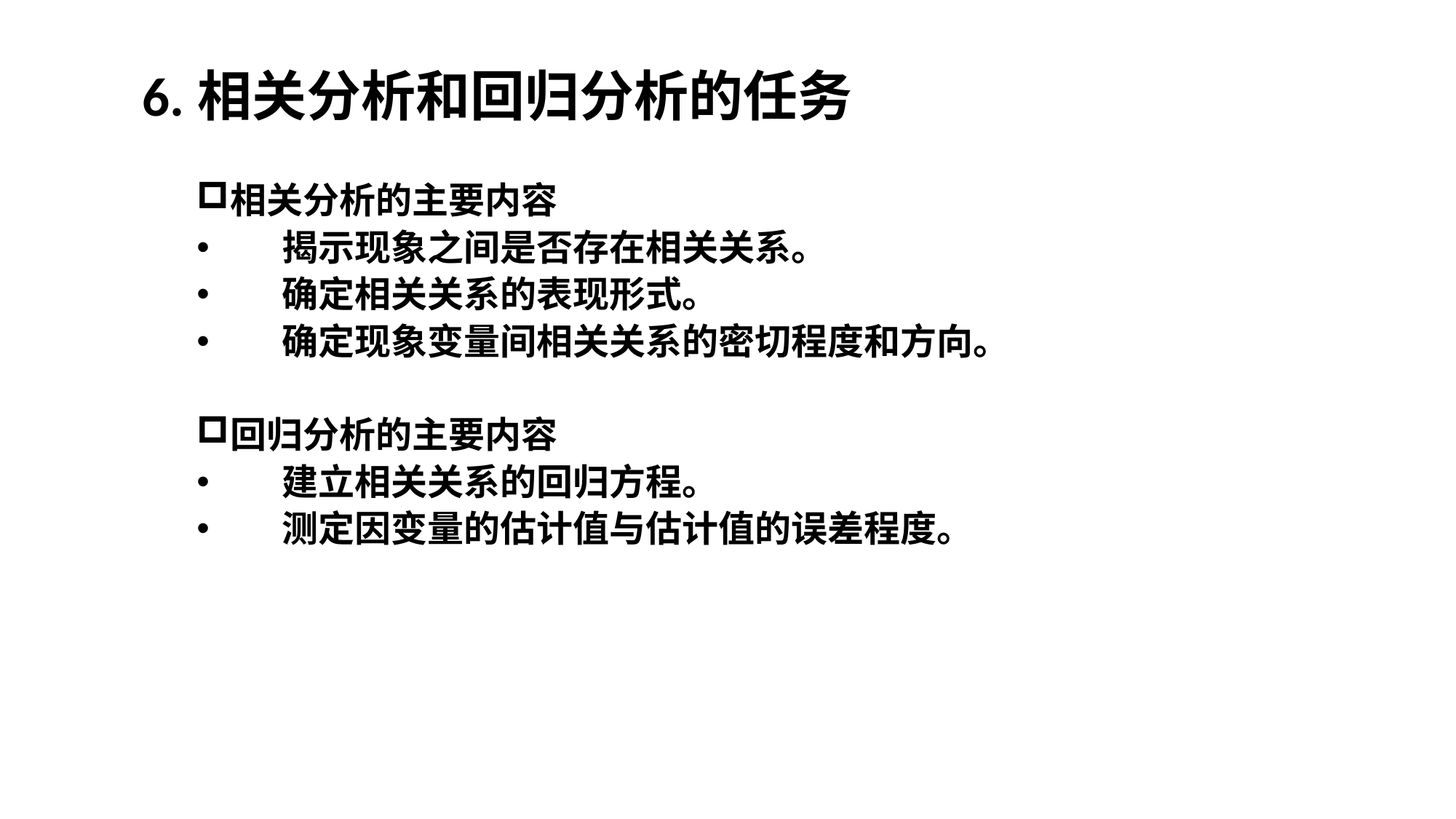

6.相关分析和回归分析的任务

相关分析的主要内容
揭示现象之间是否存在相关关系。
确定相关关系的表现形式。
确定现象变量间相关关系的密切程度和方向。

回归分析的主要内容
建立相关关系的回归方程。
测定因变量的估计值与估计值的误差程度。